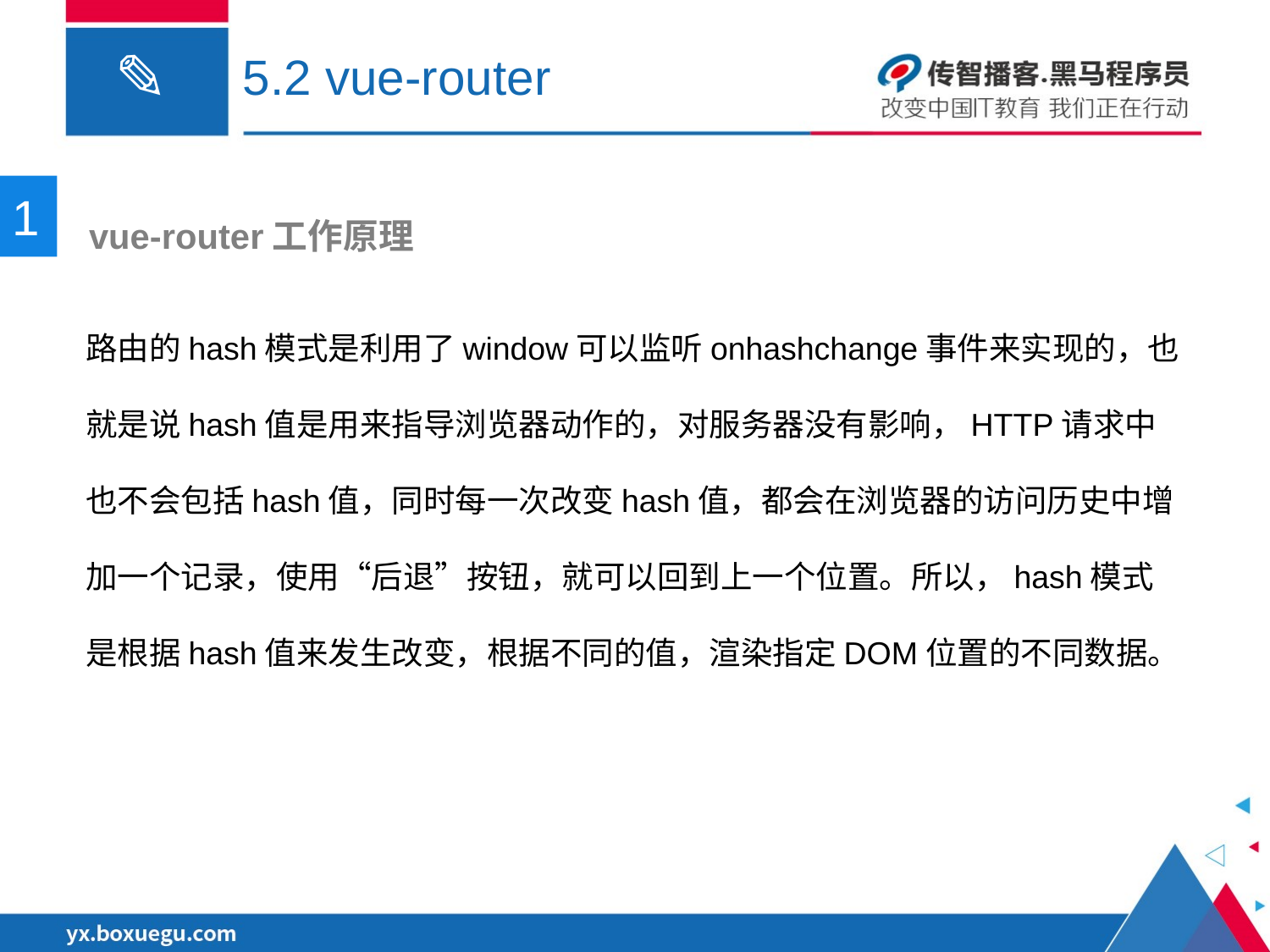

# 5.2 vue-router

1
  vue-router工作原理
路由的hash模式是利用了window可以监听onhashchange事件来实现的，也就是说hash值是用来指导浏览器动作的，对服务器没有影响，HTTP请求中也不会包括hash值，同时每一次改变hash值，都会在浏览器的访问历史中增加一个记录，使用“后退”按钮，就可以回到上一个位置。所以，hash模式是根据hash值来发生改变，根据不同的值，渲染指定DOM位置的不同数据。